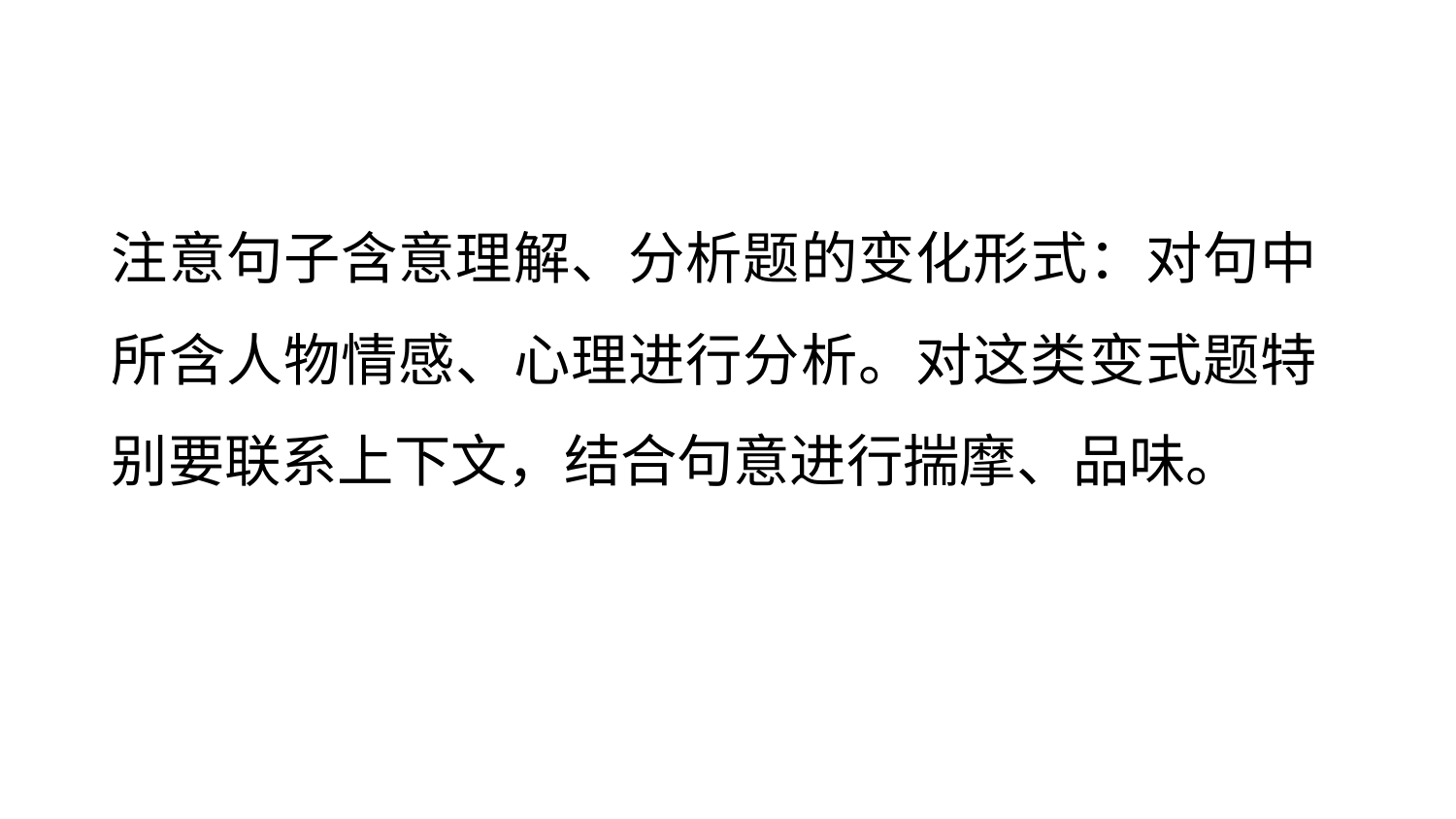

注意句子含意理解、分析题的变化形式：对句中所含人物情感、心理进行分析。对这类变式题特别要联系上下文，结合句意进行揣摩、品味。